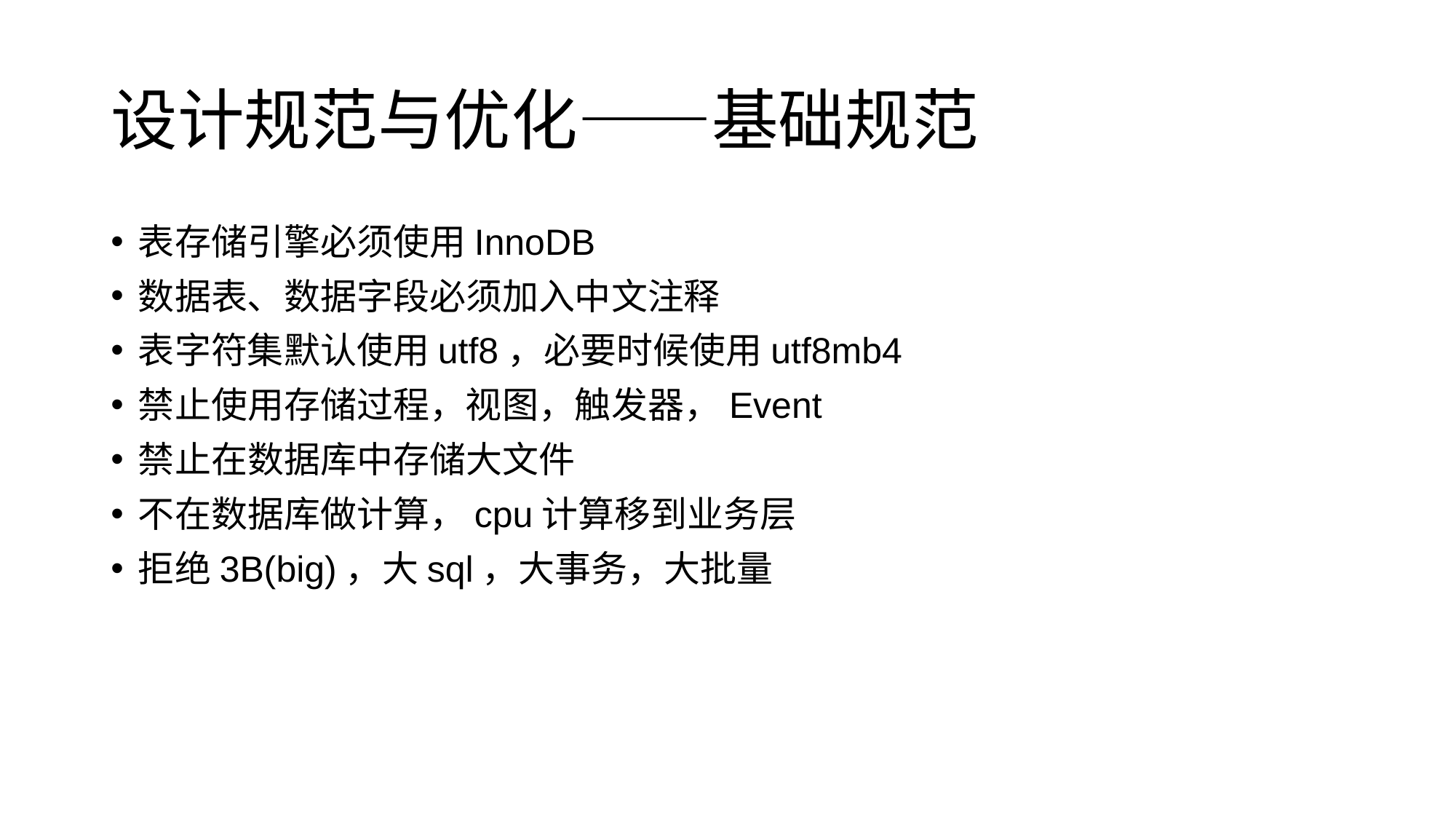

# 设计规范与优化——基础规范
表存储引擎必须使用InnoDB
数据表、数据字段必须加入中文注释
表字符集默认使用utf8，必要时候使用utf8mb4
禁止使用存储过程，视图，触发器，Event
禁止在数据库中存储大文件
不在数据库做计算，cpu计算移到业务层
拒绝3B(big)，大sql，大事务，大批量